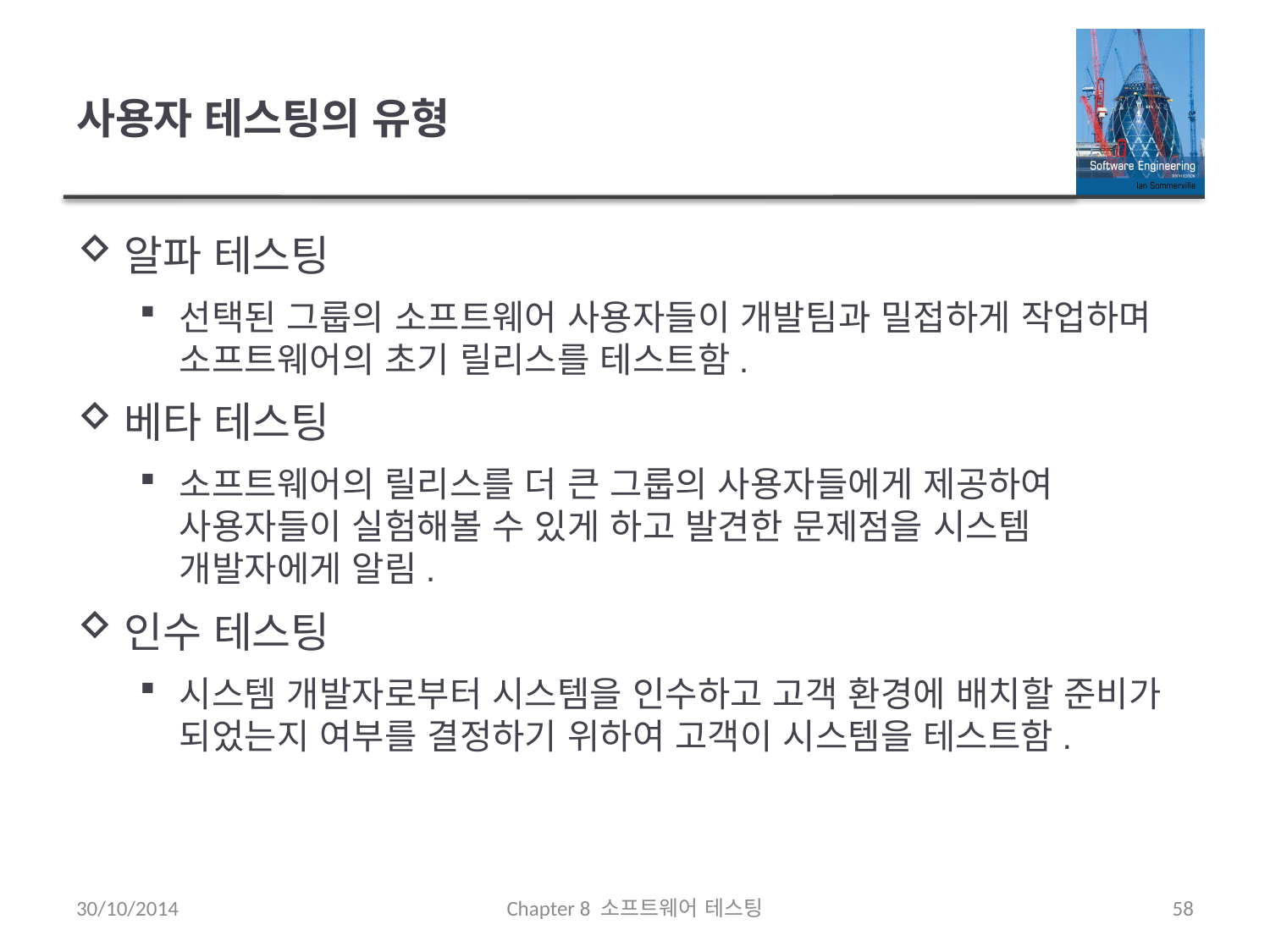

# 사용자 테스팅의 유형
알파 테스팅
선택된 그룹의 소프트웨어 사용자들이 개발팀과 밀접하게 작업하며 소프트웨어의 초기 릴리스를 테스트함.
베타 테스팅
소프트웨어의 릴리스를 더 큰 그룹의 사용자들에게 제공하여 사용자들이 실험해볼 수 있게 하고 발견한 문제점을 시스템 개발자에게 알림.
인수 테스팅
시스템 개발자로부터 시스템을 인수하고 고객 환경에 배치할 준비가 되었는지 여부를 결정하기 위하여 고객이 시스템을 테스트함.

30/10/2014
Chapter 8 소프트웨어 테스팅
58